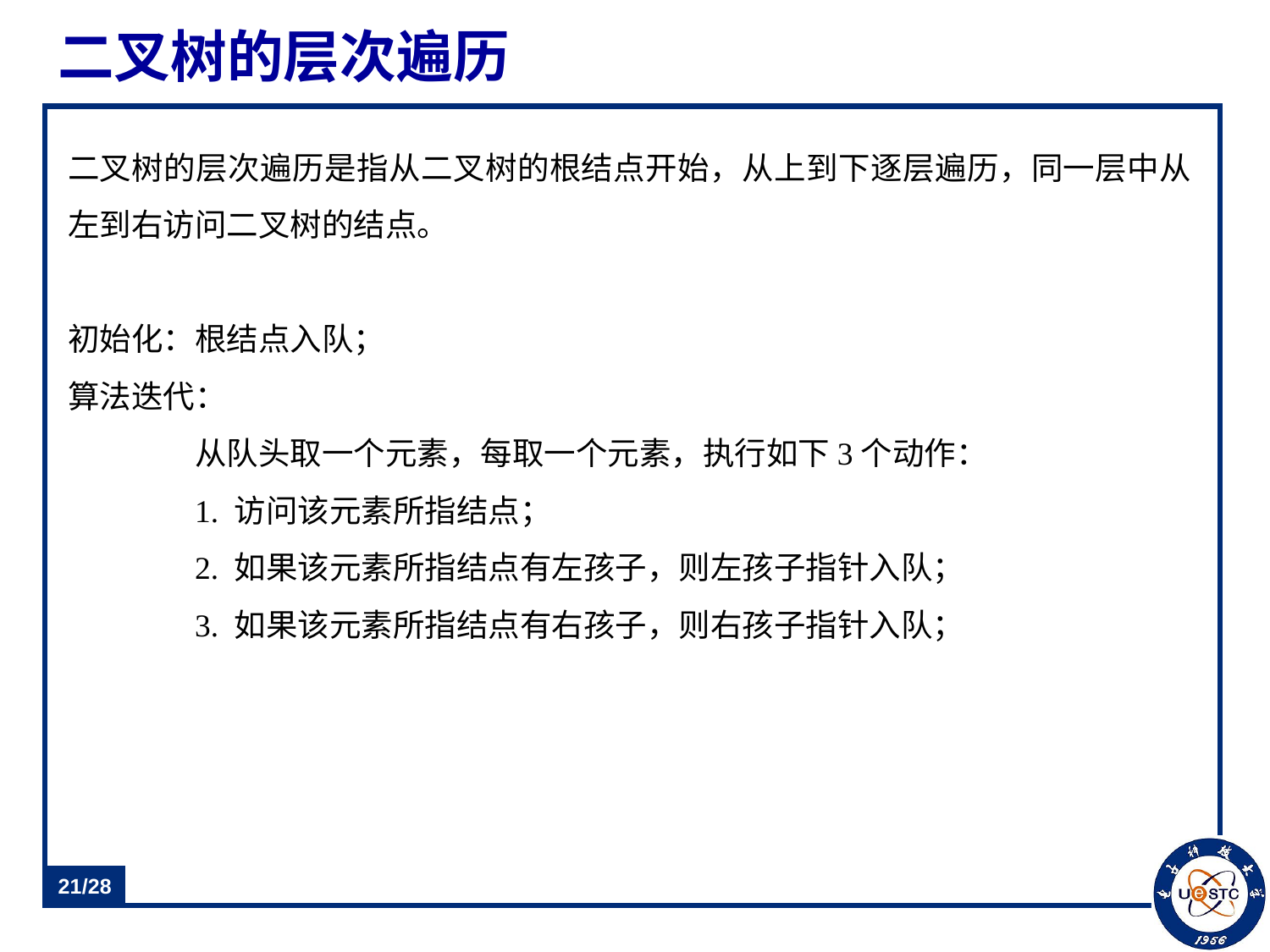

# 二叉树的层次遍历
二叉树的层次遍历是指从二叉树的根结点开始，从上到下逐层遍历，同一层中从左到右访问二叉树的结点。

初始化：根结点入队；
算法迭代：
	从队头取一个元素，每取一个元素，执行如下3个动作：
	1. 访问该元素所指结点；
	2. 如果该元素所指结点有左孩子，则左孩子指针入队；
	3. 如果该元素所指结点有右孩子，则右孩子指针入队；
21/28